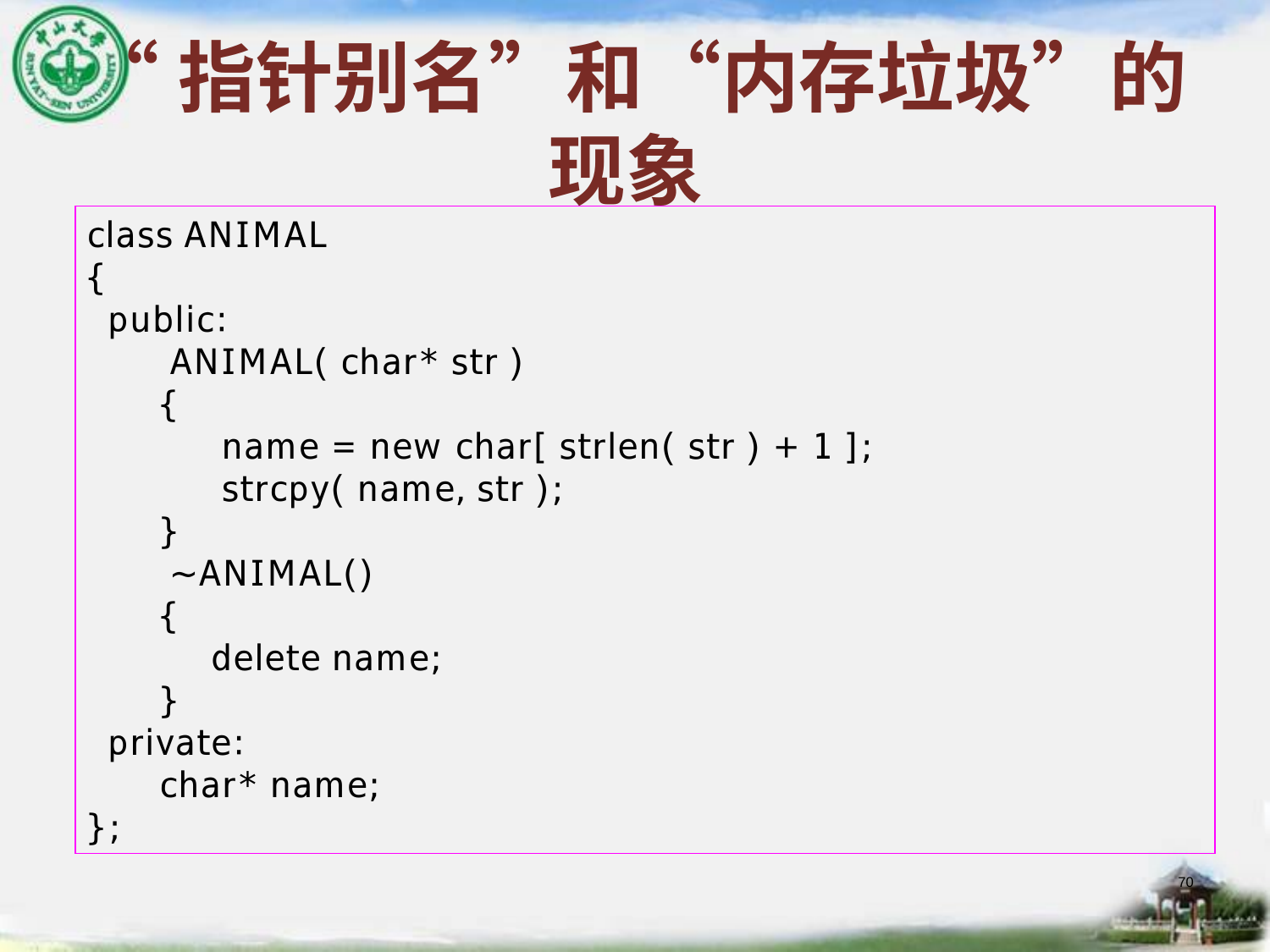

# “指针别名”和“内存垃圾”的现象
class ANIMAL
{
  public:
        ANIMAL( char* str )
       {
             name = new char[ strlen( str ) + 1 ];
             strcpy( name, str );
       }
        ~ANIMAL()
       {
            delete name;
       }
  private:
       char* name;
};
70